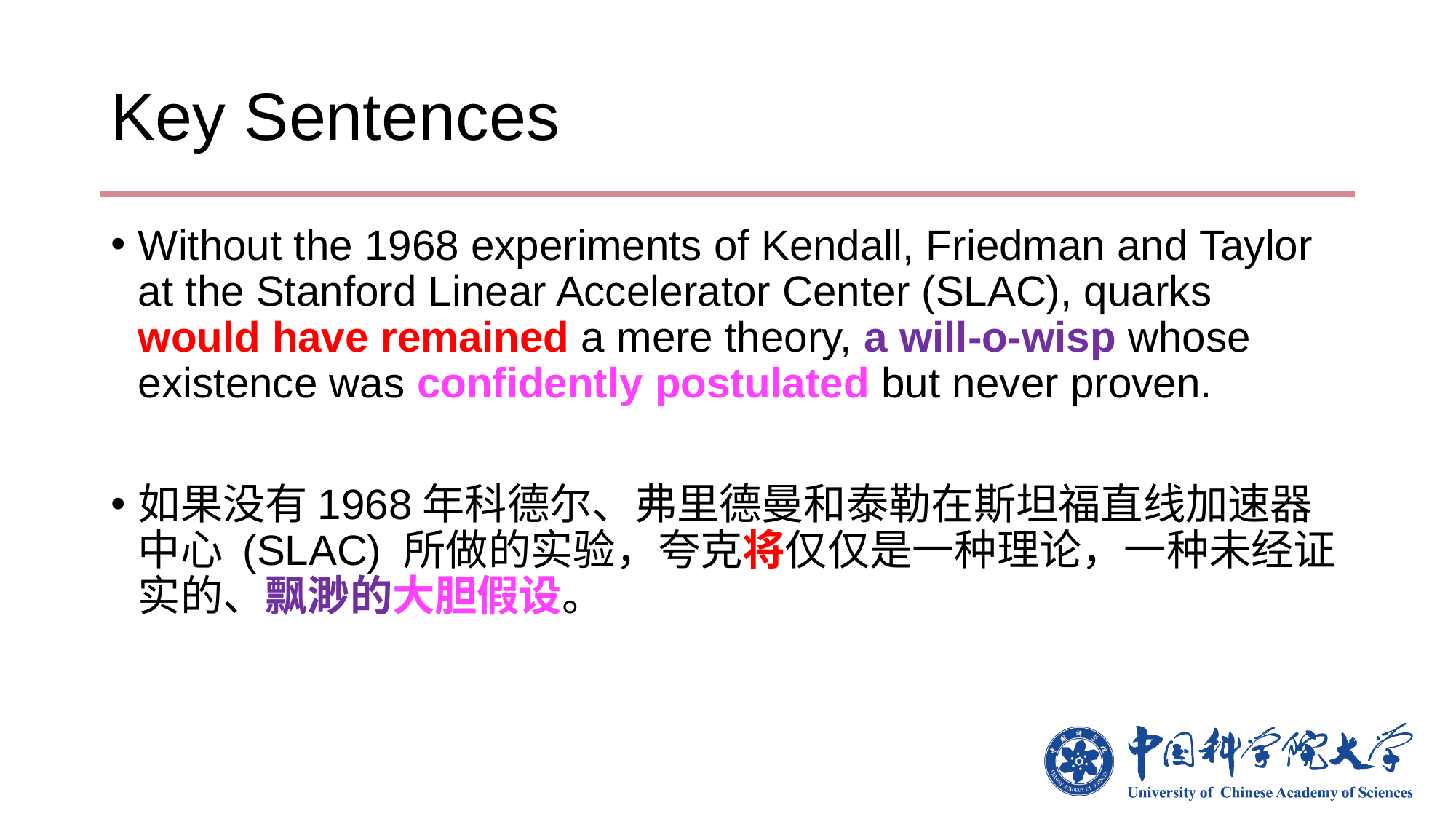

# Key Sentences
Without the 1968 experiments of Kendall, Friedman and Taylor at the Stanford Linear Accelerator Center (SLAC), quarks would have remained a mere theory, a will-o-wisp whose existence was confidently postulated but never proven.

如果没有1968年科德尔、弗里德曼和泰勒在斯坦福直线加速器中心 (SLAC) 所做的实验，夸克将仅仅是一种理论，一种未经证实的、飘渺的大胆假设。